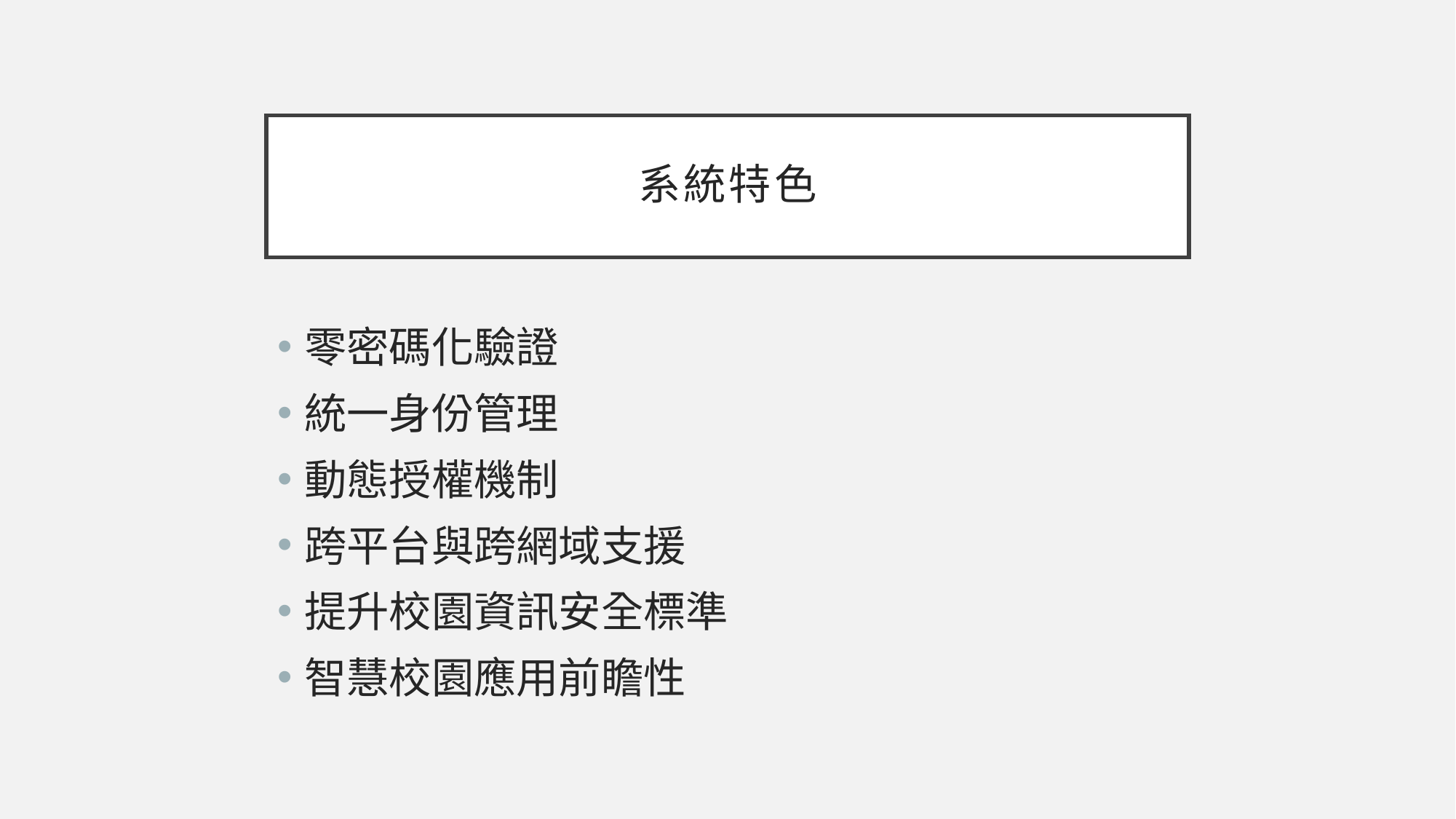

# 系統特色
零密碼化驗證
統一身份管理
動態授權機制
跨平台與跨網域支援
提升校園資訊安全標準
智慧校園應用前瞻性